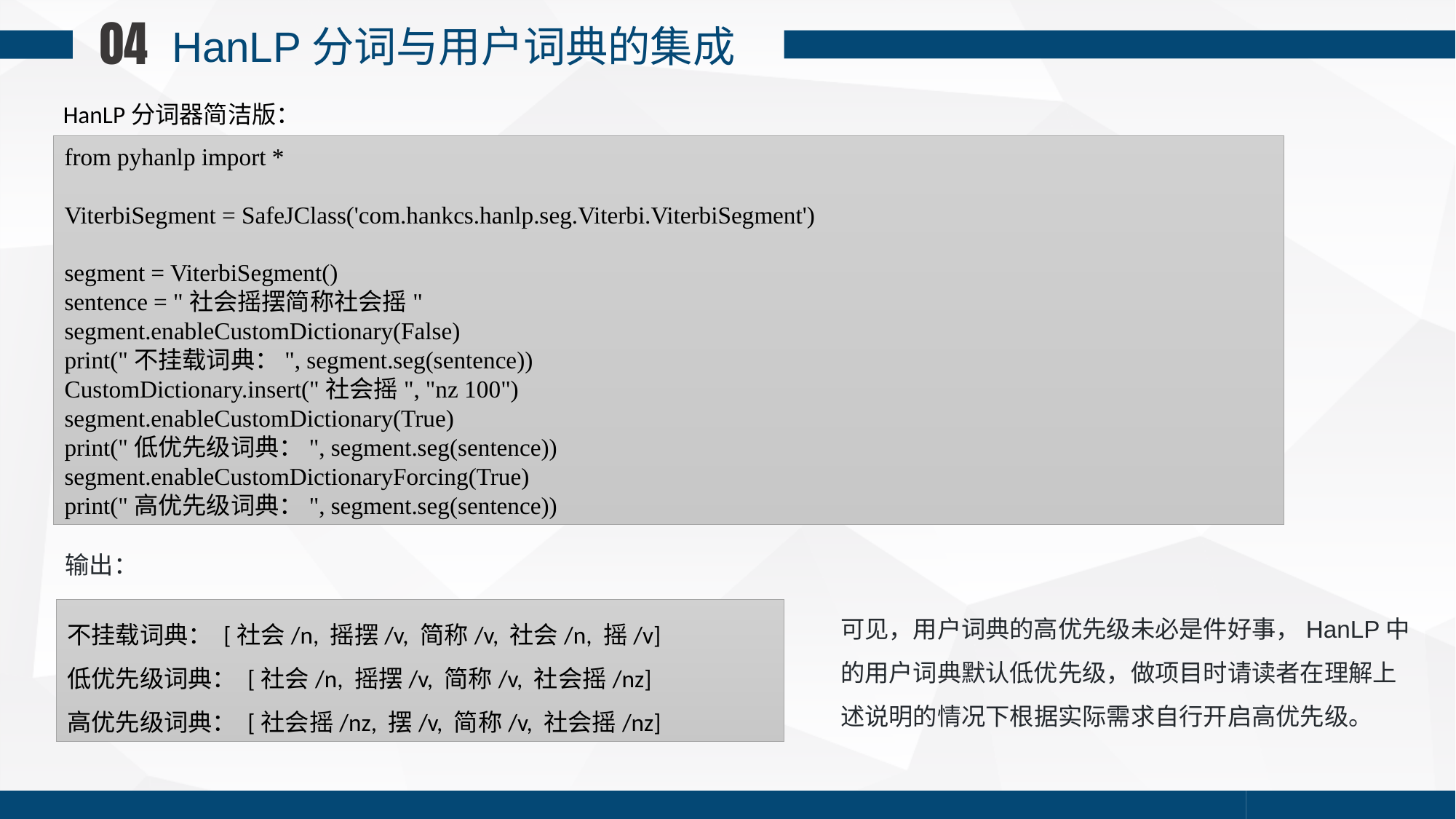

04
 HanLP分词与用户词典的集成

HanLP分词器简洁版：
from pyhanlp import *

ViterbiSegment = SafeJClass('com.hankcs.hanlp.seg.Viterbi.ViterbiSegment')

segment = ViterbiSegment()
sentence = "社会摇摆简称社会摇"
segment.enableCustomDictionary(False)
print("不挂载词典：", segment.seg(sentence))
CustomDictionary.insert("社会摇", "nz 100")
segment.enableCustomDictionary(True)
print("低优先级词典：", segment.seg(sentence))
segment.enableCustomDictionaryForcing(True)
print("高优先级词典：", segment.seg(sentence))
输出：
可见，用户词典的高优先级未必是件好事，HanLP中的用户词典默认低优先级，做项目时请读者在理解上述说明的情况下根据实际需求自行开启高优先级。
不挂载词典： [社会/n, 摇摆/v, 简称/v, 社会/n, 摇/v]
低优先级词典： [社会/n, 摇摆/v, 简称/v, 社会摇/nz]
高优先级词典： [社会摇/nz, 摆/v, 简称/v, 社会摇/nz]